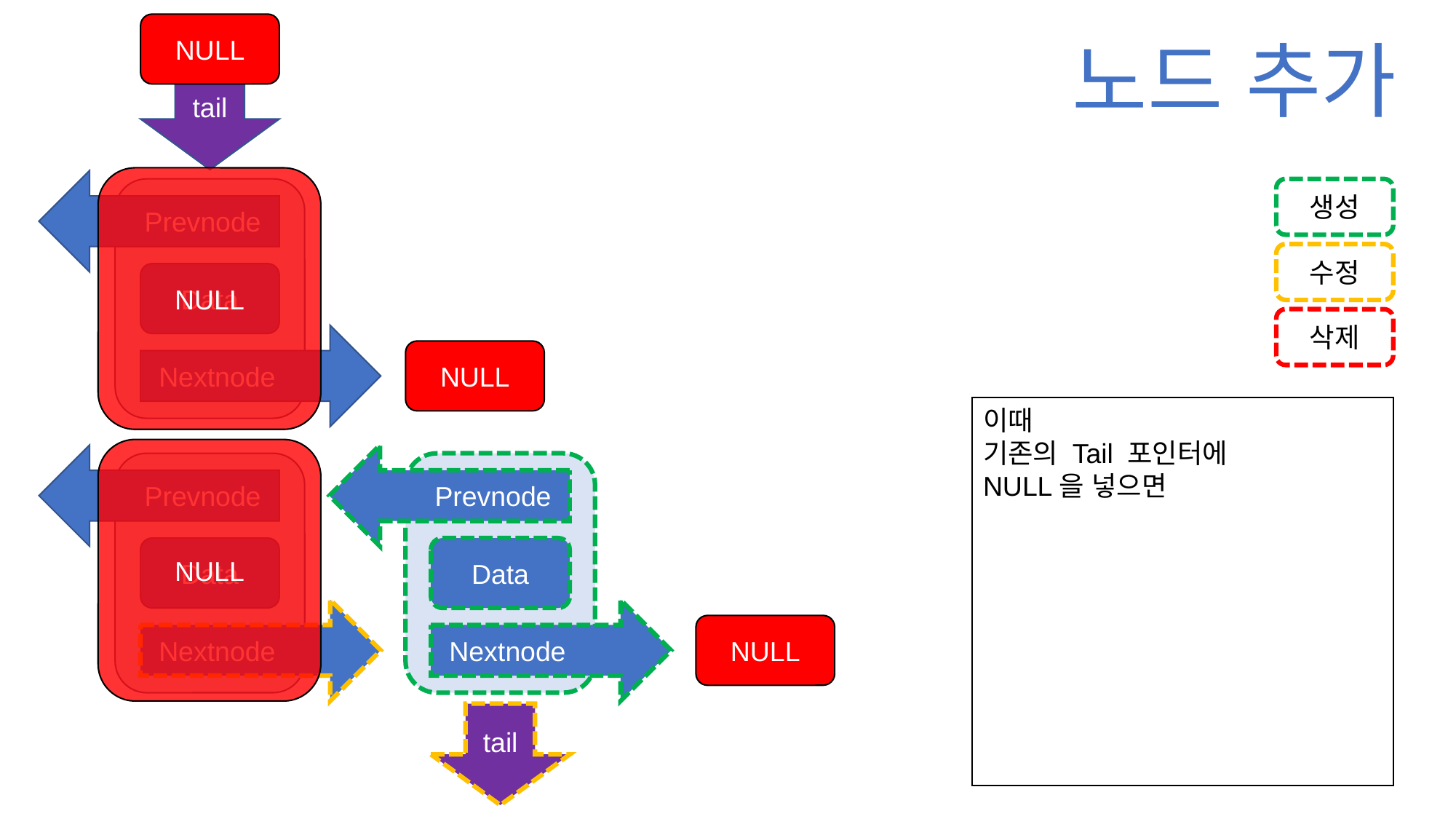

NULL
노드 추가
tail
NULL
Prevnode

생성
수정
Data
삭제
 Nextnode
NULL
이때
기존의 Tail 포인터에
NULL을 넣으면
NULL
Prevnode
Prevnode

Data
Data
 Nextnode
 Nextnode
NULL
tail